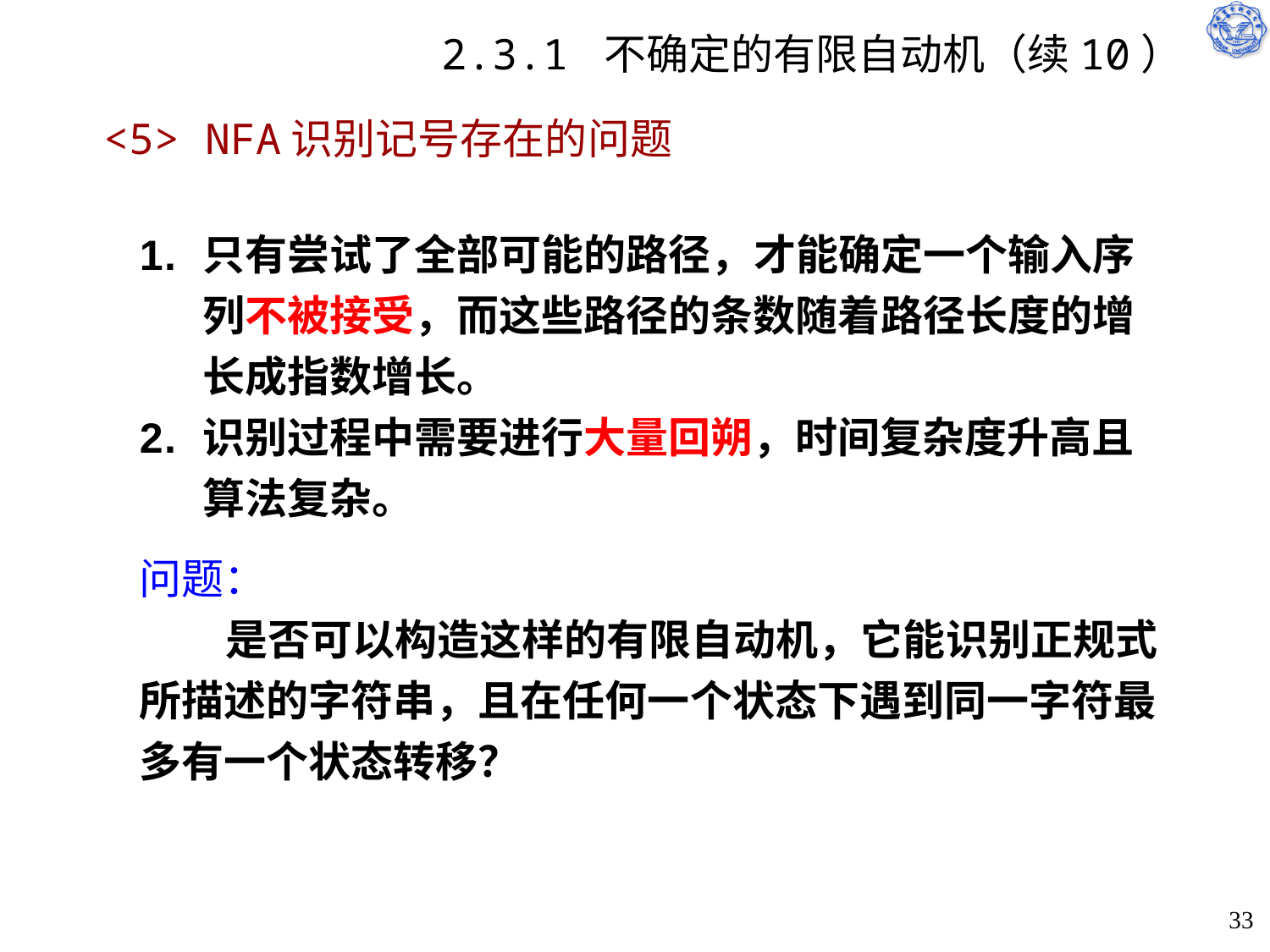

# 2.3.1 不确定的有限自动机（续10）
<5> NFA识别记号存在的问题
只有尝试了全部可能的路径，才能确定一个输入序列不被接受，而这些路径的条数随着路径长度的增长成指数增长。
识别过程中需要进行大量回朔，时间复杂度升高且算法复杂。
问题：
        是否可以构造这样的有限自动机，它能识别正规式所描述的字符串，且在任何一个状态下遇到同一字符最多有一个状态转移？
33